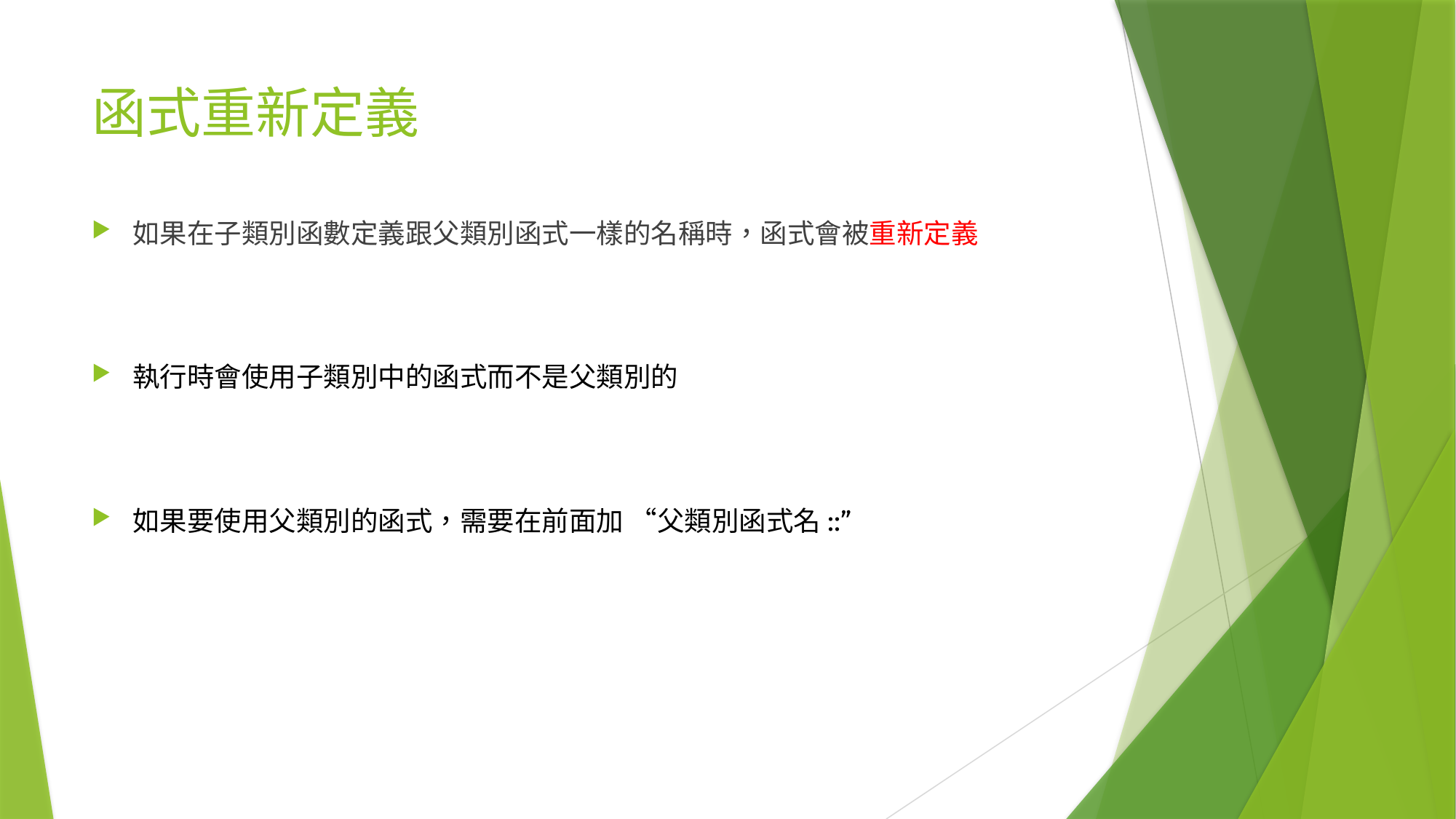

# 函式重新定義
如果在子類別函數定義跟父類別函式一樣的名稱時，函式會被重新定義

執行時會使用子類別中的函式而不是父類別的

如果要使用父類別的函式，需要在前面加 “父類別函式名::”